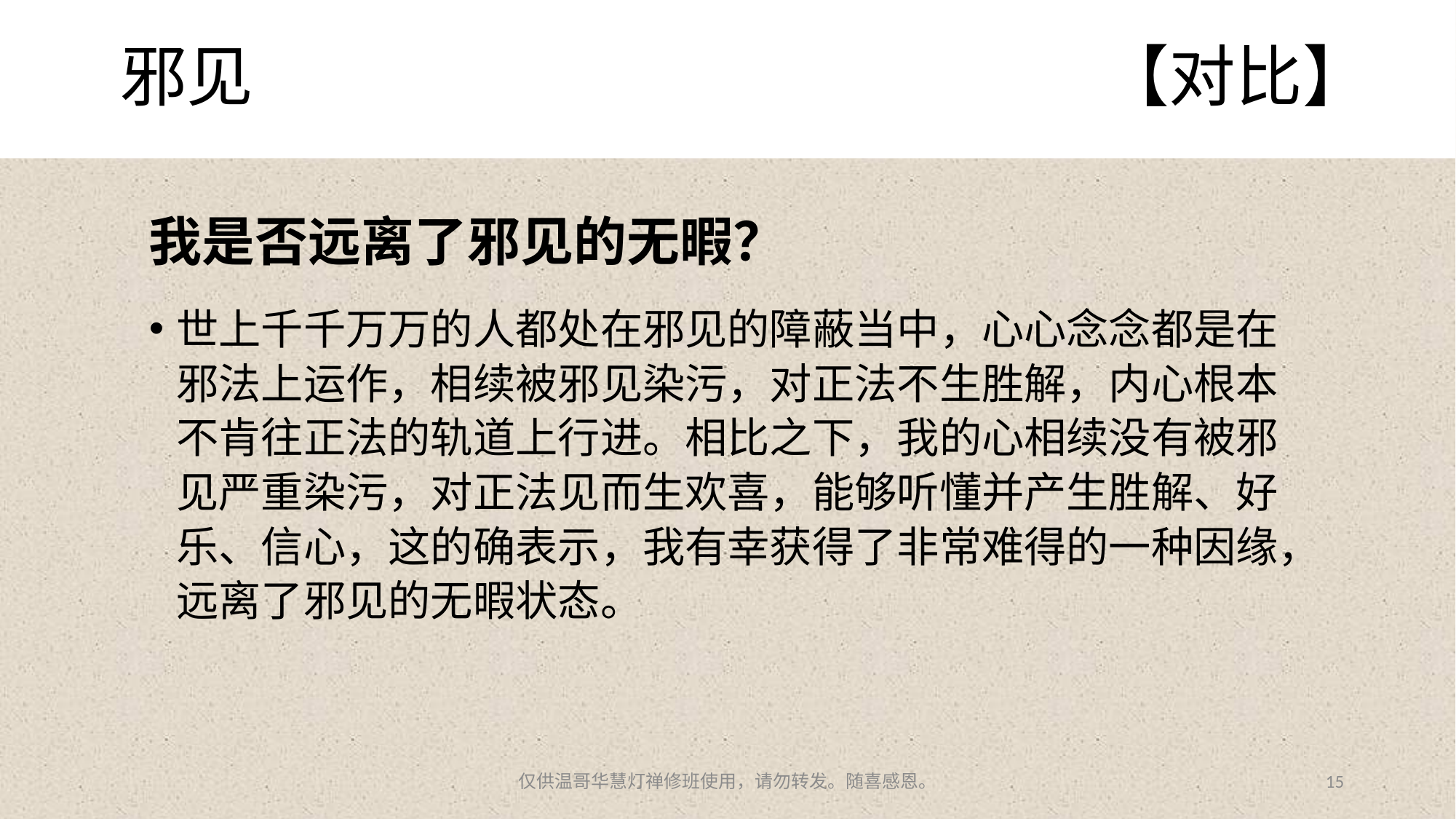

# 邪见					 	 		【对比】
我是否远离了邪见的无暇？
世上千千万万的人都处在邪见的障蔽当中，心心念念都是在邪法上运作，相续被邪见染污，对正法不生胜解，内心根本不肯往正法的轨道上行进。相比之下，我的心相续没有被邪见严重染污，对正法见而生欢喜，能够听懂并产生胜解、好乐、信心，这的确表示，我有幸获得了非常难得的一种因缘，远离了邪见的无暇状态。

仅供温哥华慧灯禅修班使用，请勿转发。随喜感恩。
15